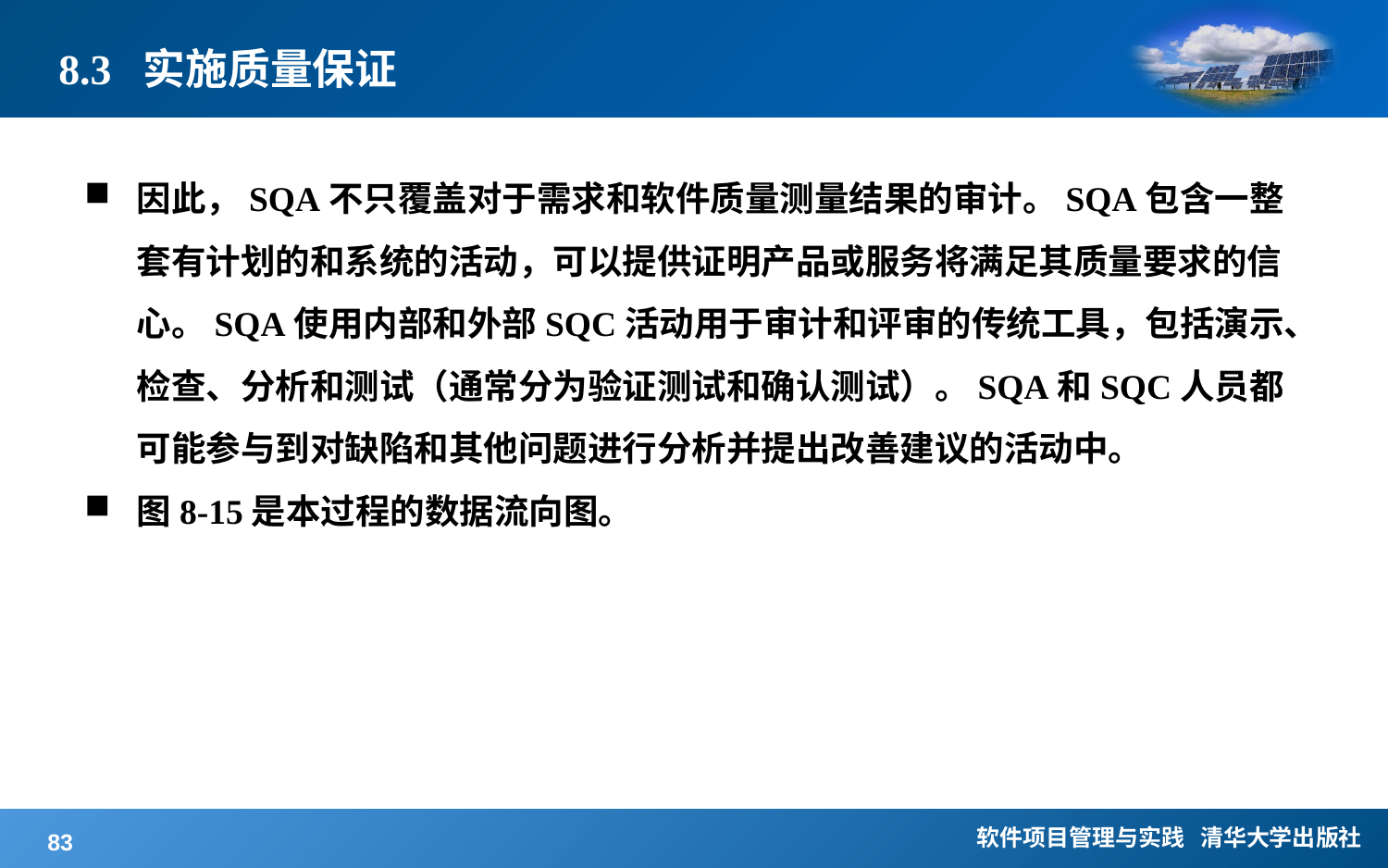

# 8.3  实施质量保证
因此，SQA不只覆盖对于需求和软件质量测量结果的审计。SQA包含一整套有计划的和系统的活动，可以提供证明产品或服务将满足其质量要求的信心。SQA使用内部和外部SQC活动用于审计和评审的传统工具，包括演示、检查、分析和测试（通常分为验证测试和确认测试）。SQA和SQC人员都可能参与到对缺陷和其他问题进行分析并提出改善建议的活动中。
图8-15是本过程的数据流向图。